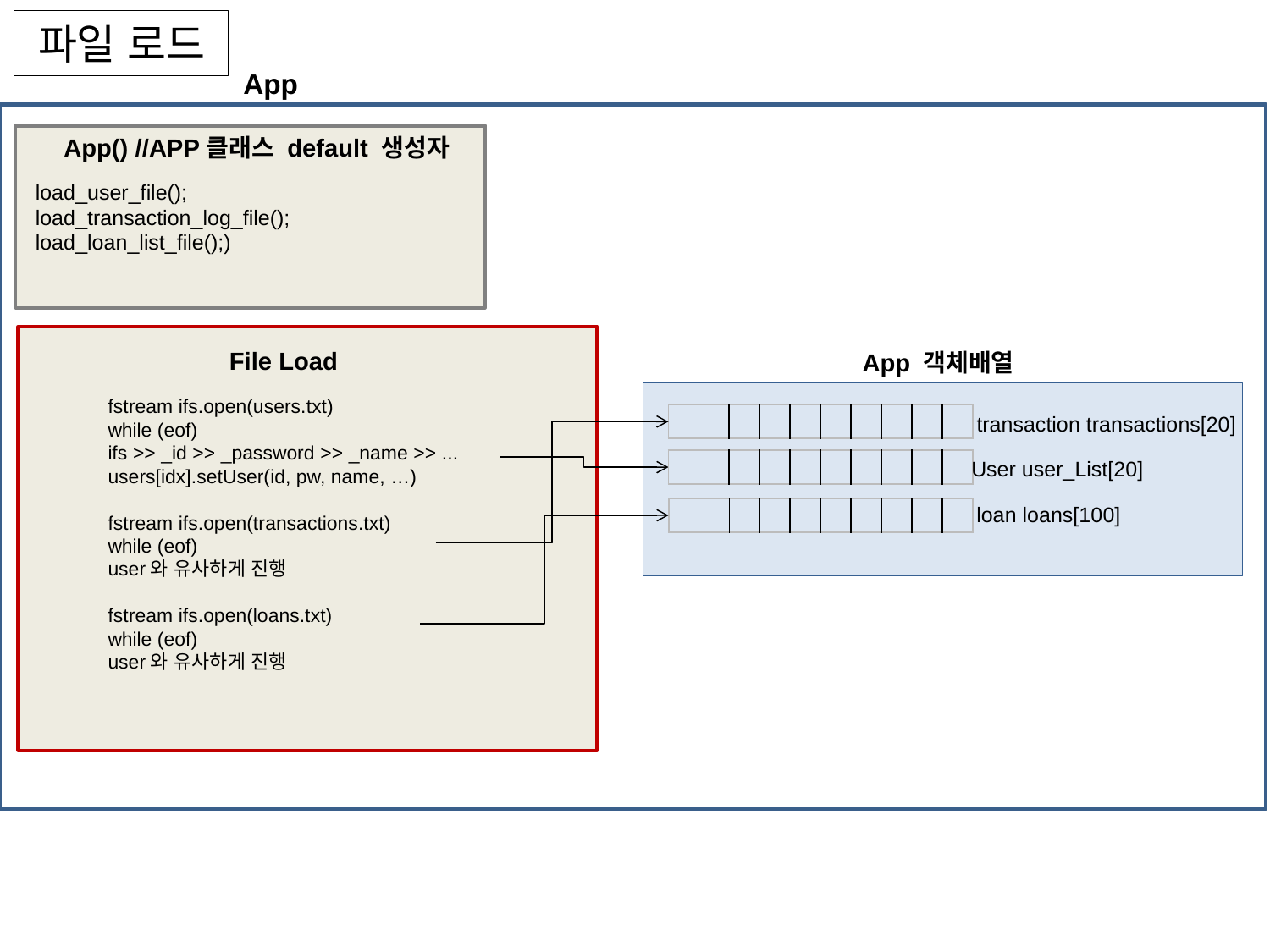

파일 로드
App

App() //APP클래스 default 생성자
load_user_file();
load_transaction_log_file();
load_loan_list_file();)

File Load
App 객체배열

  fstream ifs.open(users.txt)
  while (eof)
  ifs >> _id >> _password >> _name >> ...
  users[idx].setUser(id, pw, name, …)

  fstream ifs.open(transactions.txt)
  while (eof)
  user와 유사하게 진행

  fstream ifs.open(loans.txt)
  while (eof)
  user와 유사하게 진행

transaction transactions[20]
|  |  |  |  |  |  |  |  |  |  |
| --- | --- | --- | --- | --- | --- | --- | --- | --- | --- |
User user_List[20]
|  |  |  |  |  |  |  |  |  |  |
| --- | --- | --- | --- | --- | --- | --- | --- | --- | --- |
loan loans[100]
|  |  |  |  |  |  |  |  |  |  |
| --- | --- | --- | --- | --- | --- | --- | --- | --- | --- |